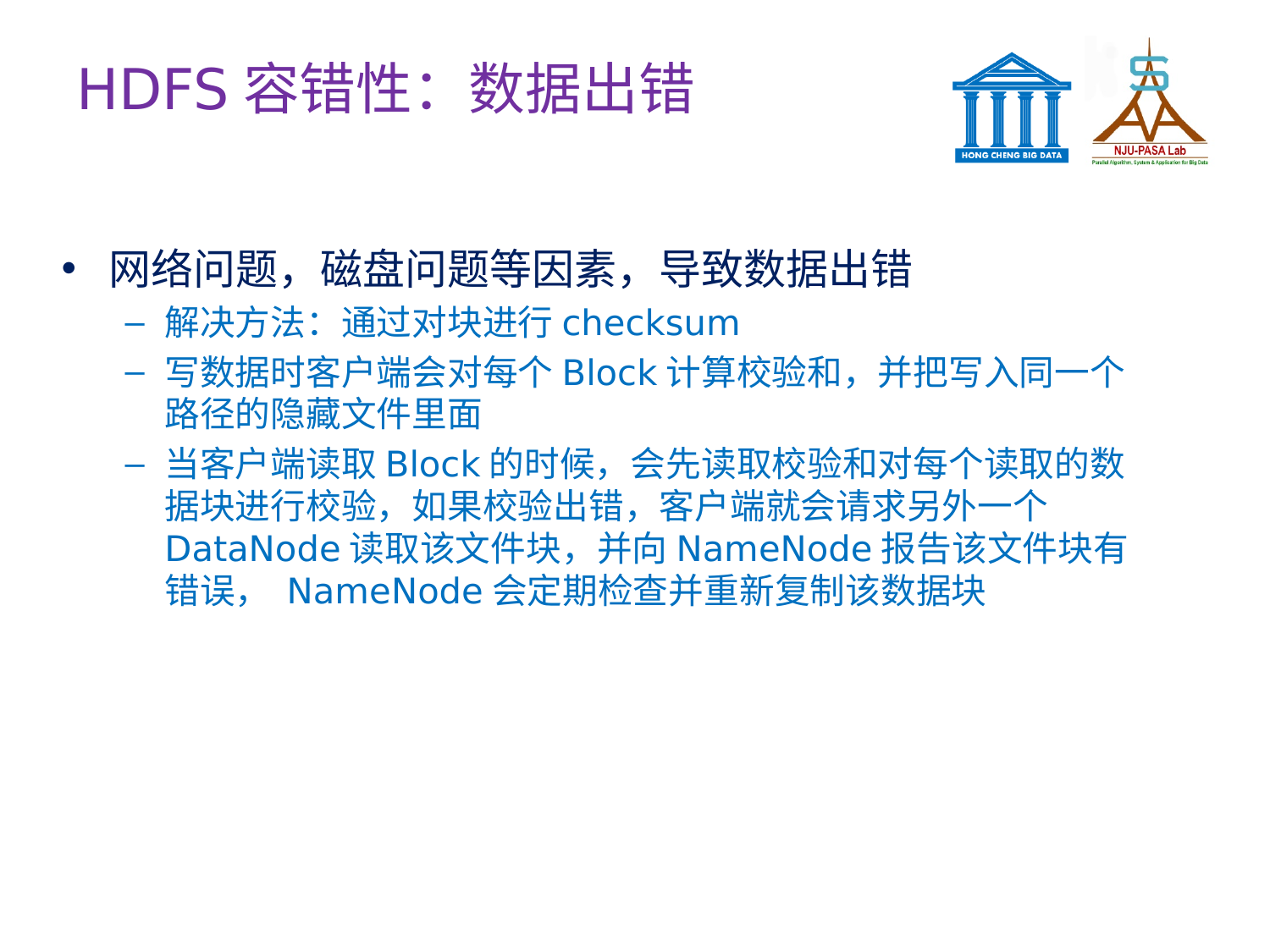

# HDFS容错性：数据出错
网络问题，磁盘问题等因素，导致数据出错
解决方法：通过对块进行checksum
写数据时客户端会对每个Block计算校验和，并把写入同一个路径的隐藏文件里面
当客户端读取Block的时候，会先读取校验和对每个读取的数据块进行校验，如果校验出错，客户端就会请求另外一个DataNode读取该文件块，并向NameNode报告该文件块有错误， NameNode会定期检查并重新复制该数据块